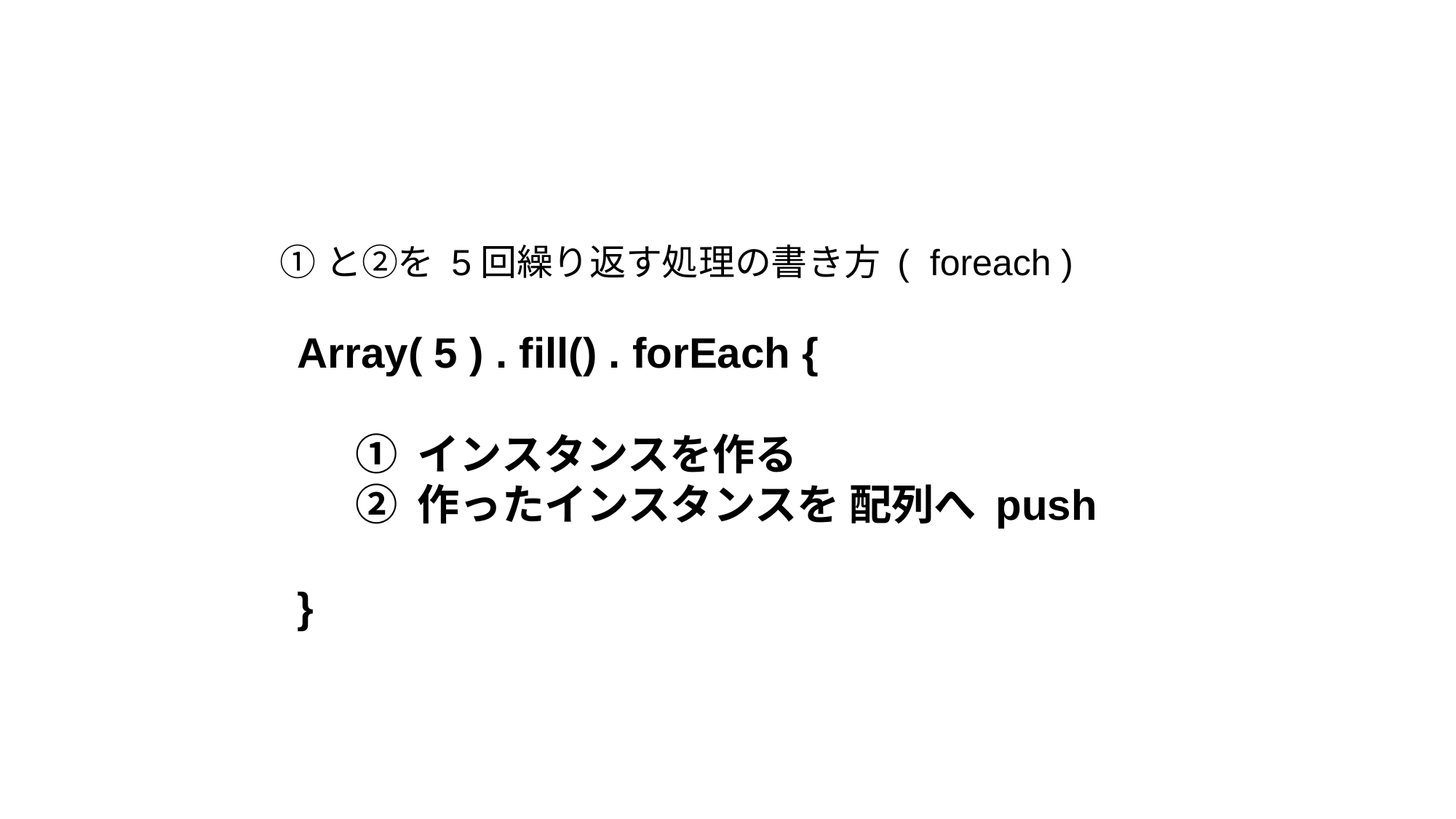

①と②を 5回繰り返す処理の書き方 (  foreach )
Array( 5 ) . fill() . forEach {

      ① インスタンスを作る
      ② 作ったインスタンスを 配列へ push

}